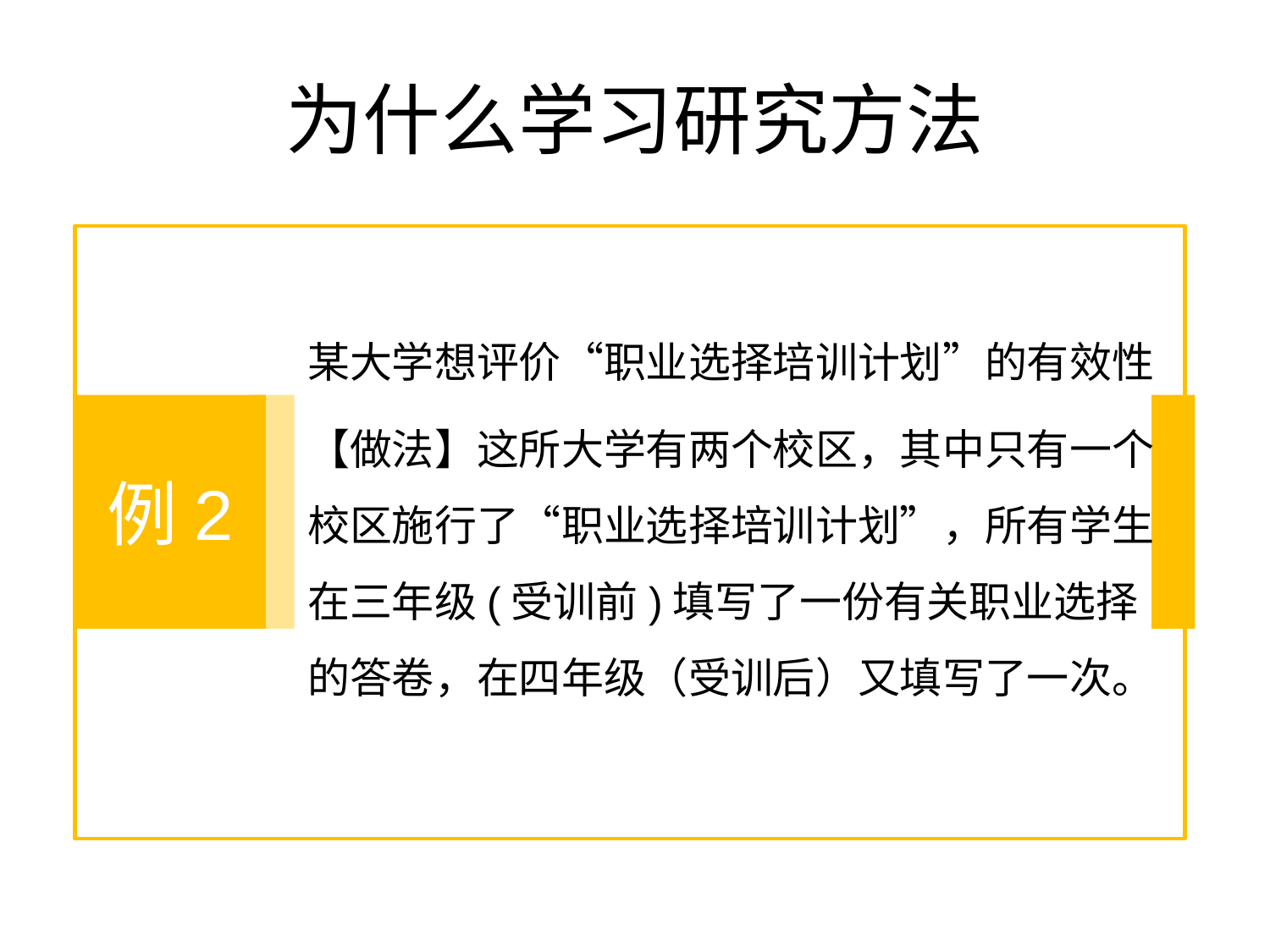

# 为什么学习研究方法

例2
某大学想评价“职业选择培训计划”的有效性
【做法】这所大学有两个校区，其中只有一个校区施行了“职业选择培训计划”，所有学生在三年级(受训前)填写了一份有关职业选择的答卷，在四年级（受训后）又填写了一次。